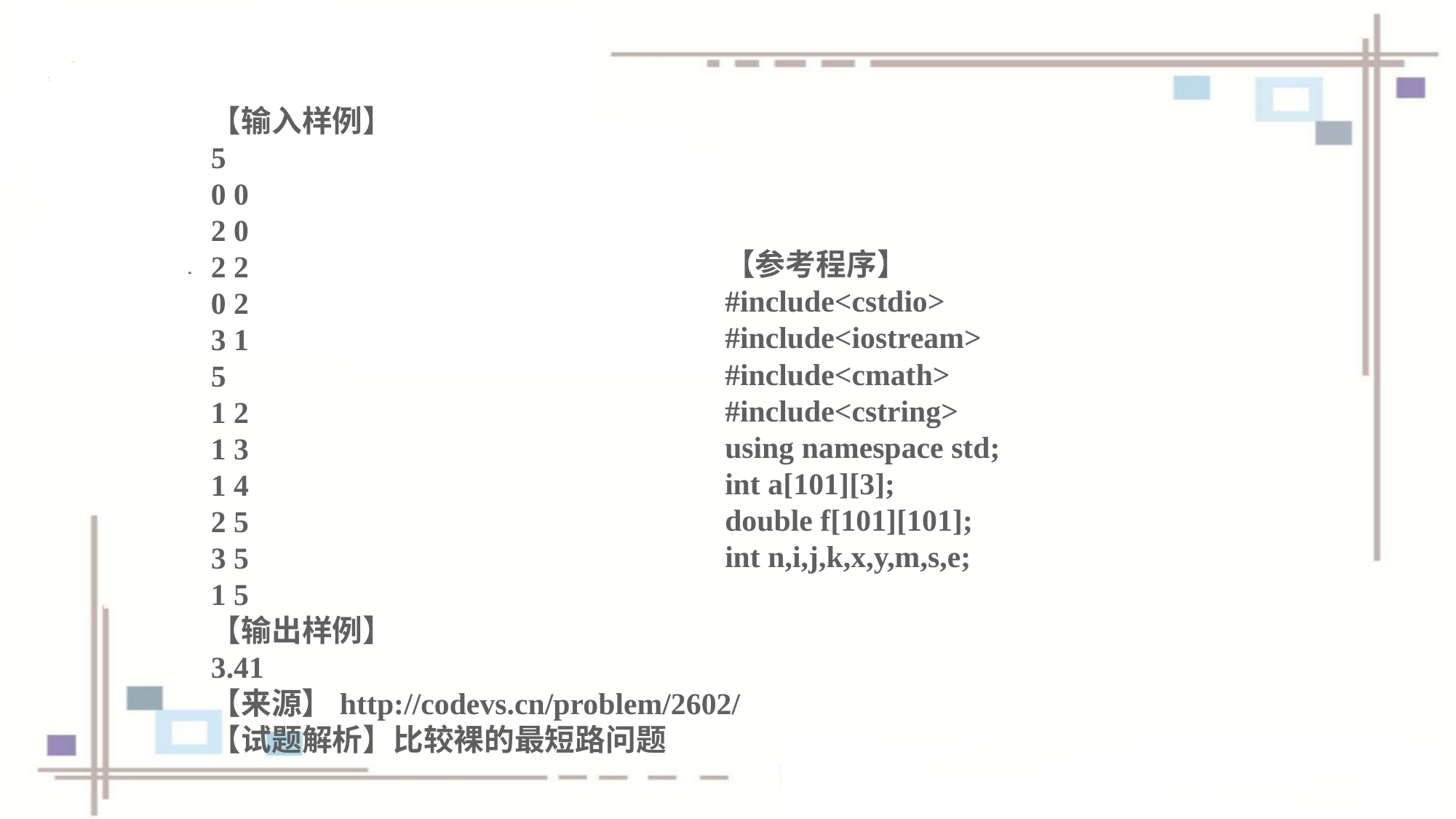

【输入样例】
5
0 0
2 0
2 2
0 2
3 1
5
1 2
1 3
1 4
2 5
3 5
1 5
【输出样例】
3.41
【来源】http://codevs.cn/problem/2602/
【试题解析】比较裸的最短路问题
【参考程序】
#include<cstdio>
#include<iostream>
#include<cmath>
#include<cstring>
using namespace std;
int a[101][3];
double f[101][101];
int n,i,j,k,x,y,m,s,e;